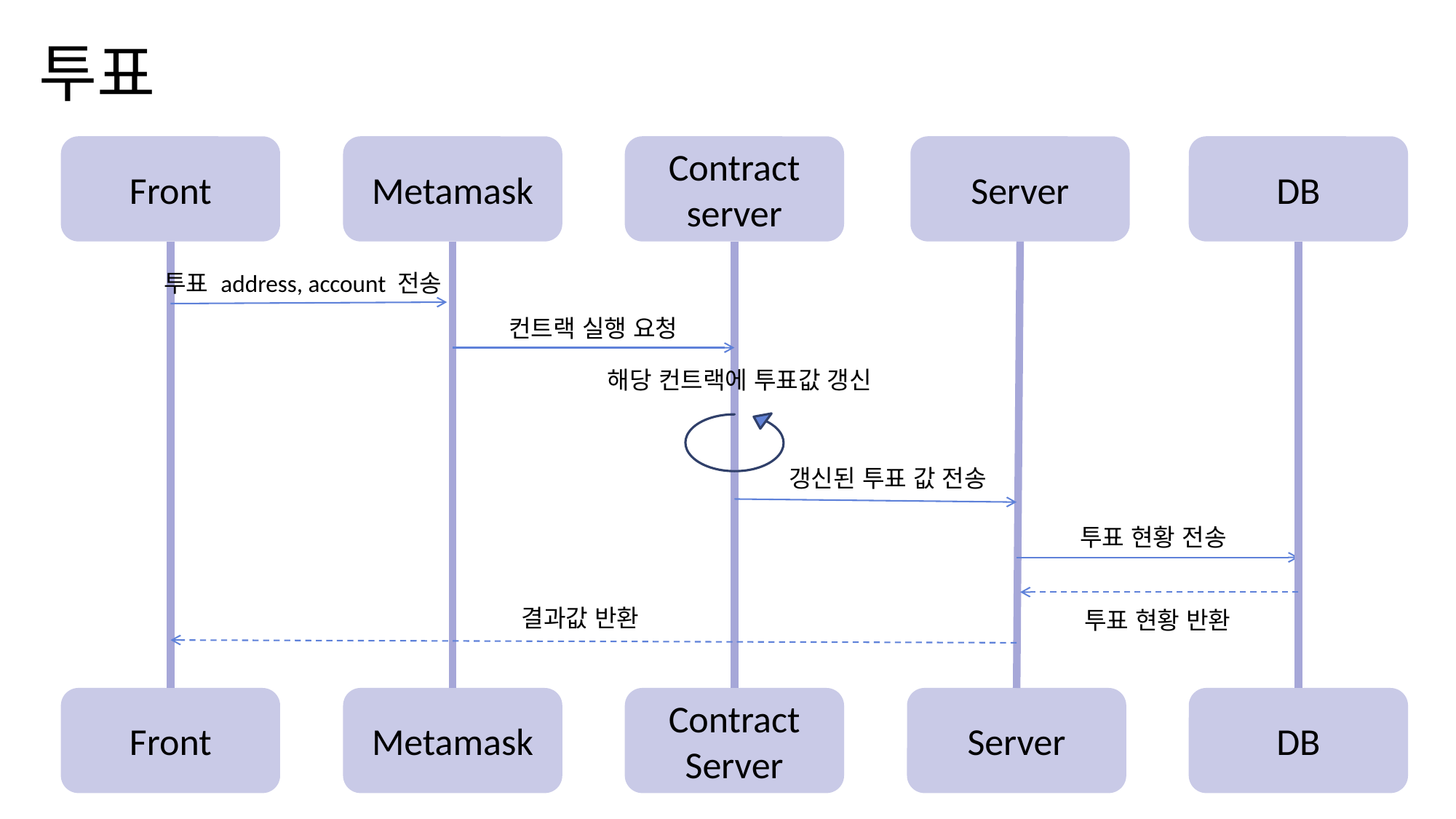

# 투표
Front
Metamask
Contract server
Server
DB
투표 address, account 전송
컨트랙 실행 요청
해당 컨트랙에 투표값 갱신

갱신된 투표 값 전송
투표 현황 전송
결과값 반환
투표 현황 반환
Front
Metamask
Contract Server
Server
DB